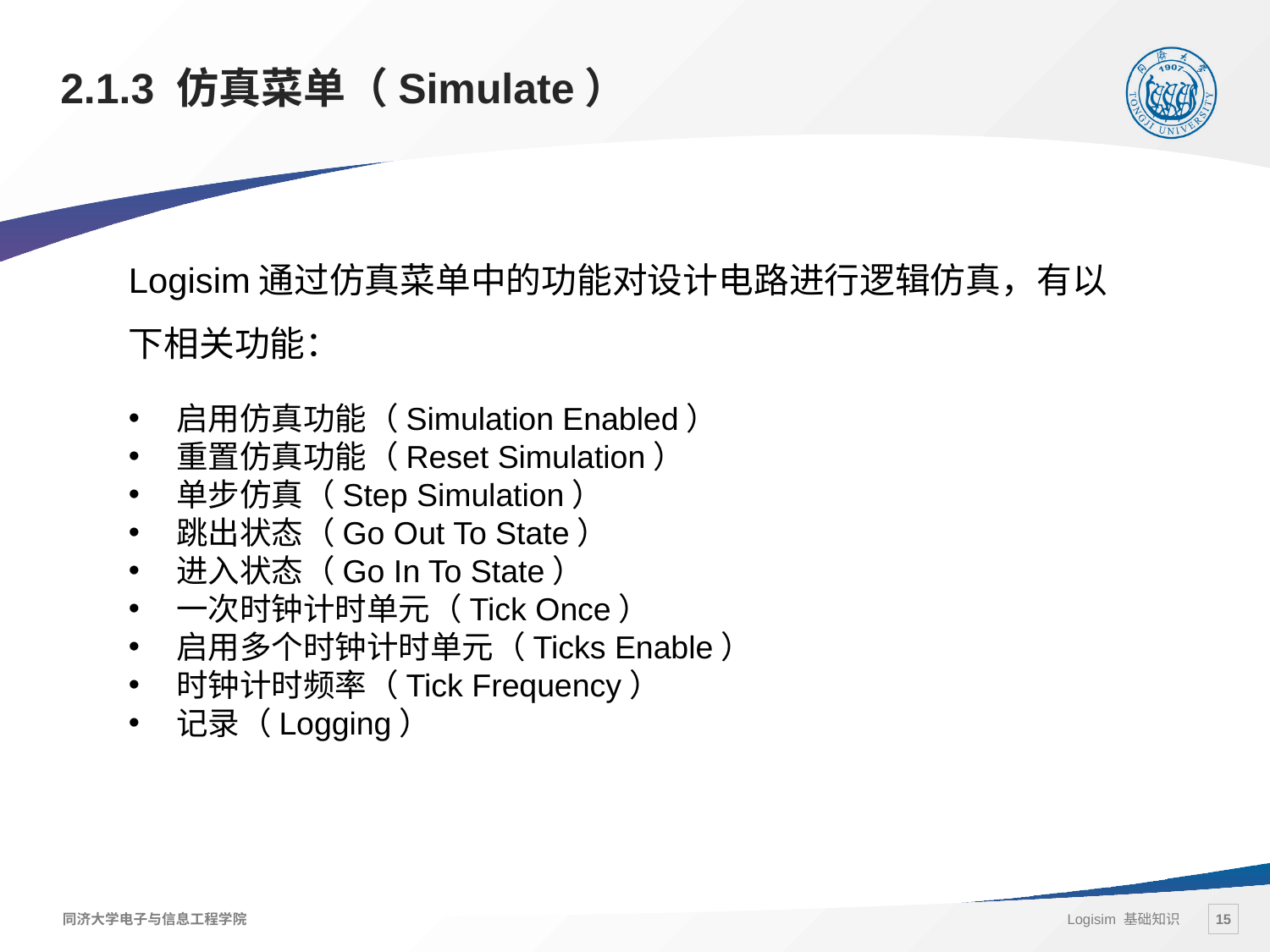

# 2.1.3 仿真菜单（Simulate）
Logisim通过仿真菜单中的功能对设计电路进行逻辑仿真，有以下相关功能：

启用仿真功能（Simulation Enabled）
重置仿真功能（Reset Simulation）
单步仿真（Step Simulation）
跳出状态（Go Out To State）
进入状态（Go In To State）
一次时钟计时单元（Tick Once）
启用多个时钟计时单元（Ticks Enable）
时钟计时频率（Tick Frequency）
记录（Logging）